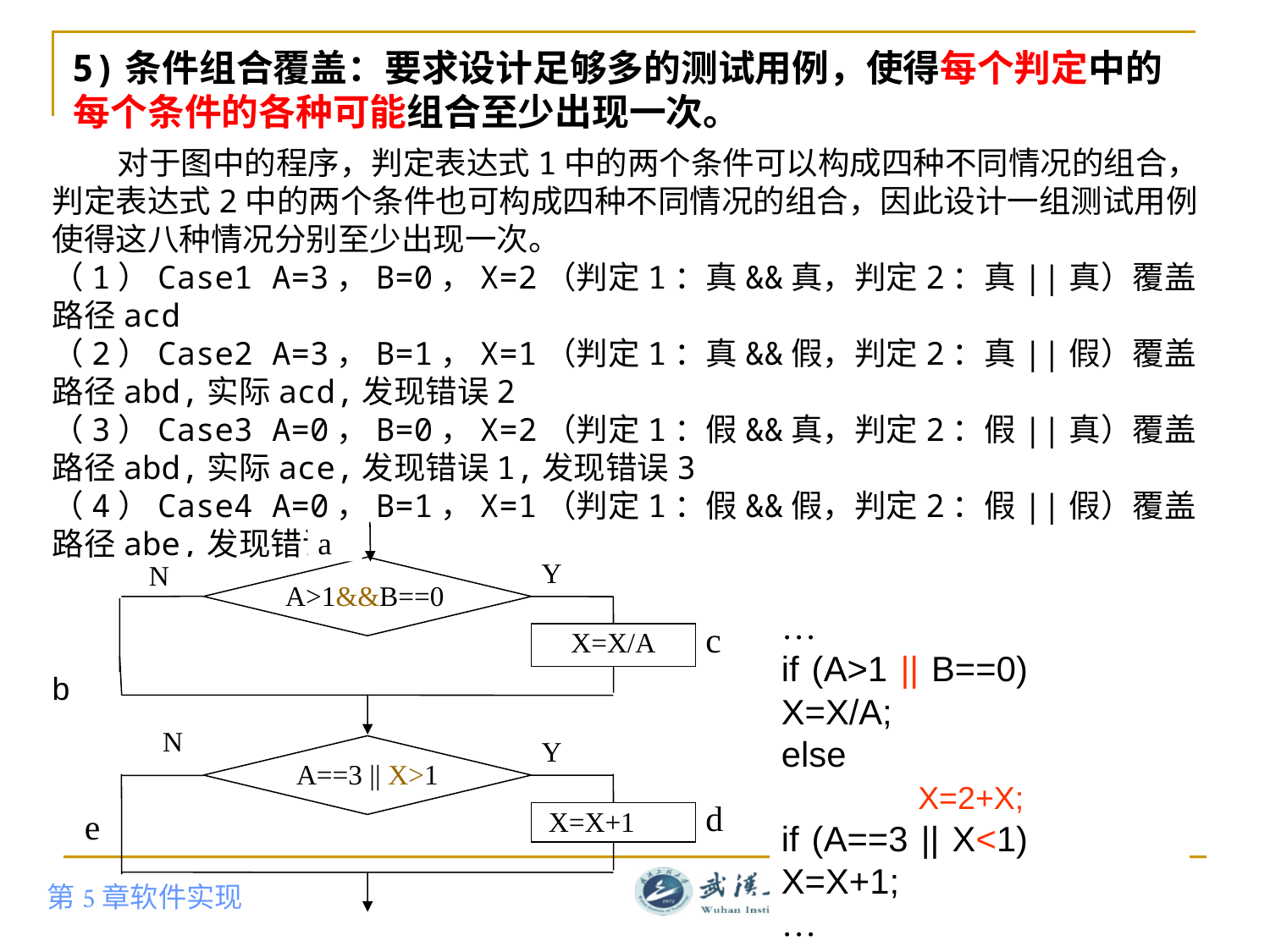

# 5)条件组合覆盖：要求设计足够多的测试用例，使得每个判定中的每个条件的各种可能组合至少出现一次。
        对于图中的程序，判定表达式1中的两个条件可以构成四种不同情况的组合，判定表达式2中的两个条件也可构成四种不同情况的组合，因此设计一组测试用例使得这八种情况分别至少出现一次。
（1）Case1 A=3，B=0，X=2（判定1：真&&真，判定2：真||真）覆盖路径acd
（2）Case2 A=3，B=1，X=1（判定1：真&&假，判定2：真||假）覆盖路径abd,实际acd,发现错误2
（3）Case3 A=0，B=0，X=2（判定1：假&&真，判定2：假||真）覆盖路径abd,实际ace,发现错误1,发现错误3
（4）Case4 A=0，B=1，X=1（判定1：假&&假，判定2：假||假）覆盖路径abe,发现错误1
a

Y
N

…
if (A>1 || B==0)  	X=X/A;
else
	 X=2+X;
if (A==3 || X<1)  	X=X+1;
…
c
X=X/A

b

N
Y
A==3 || X>1

d
 X=X+1
e

A>1&&B==0